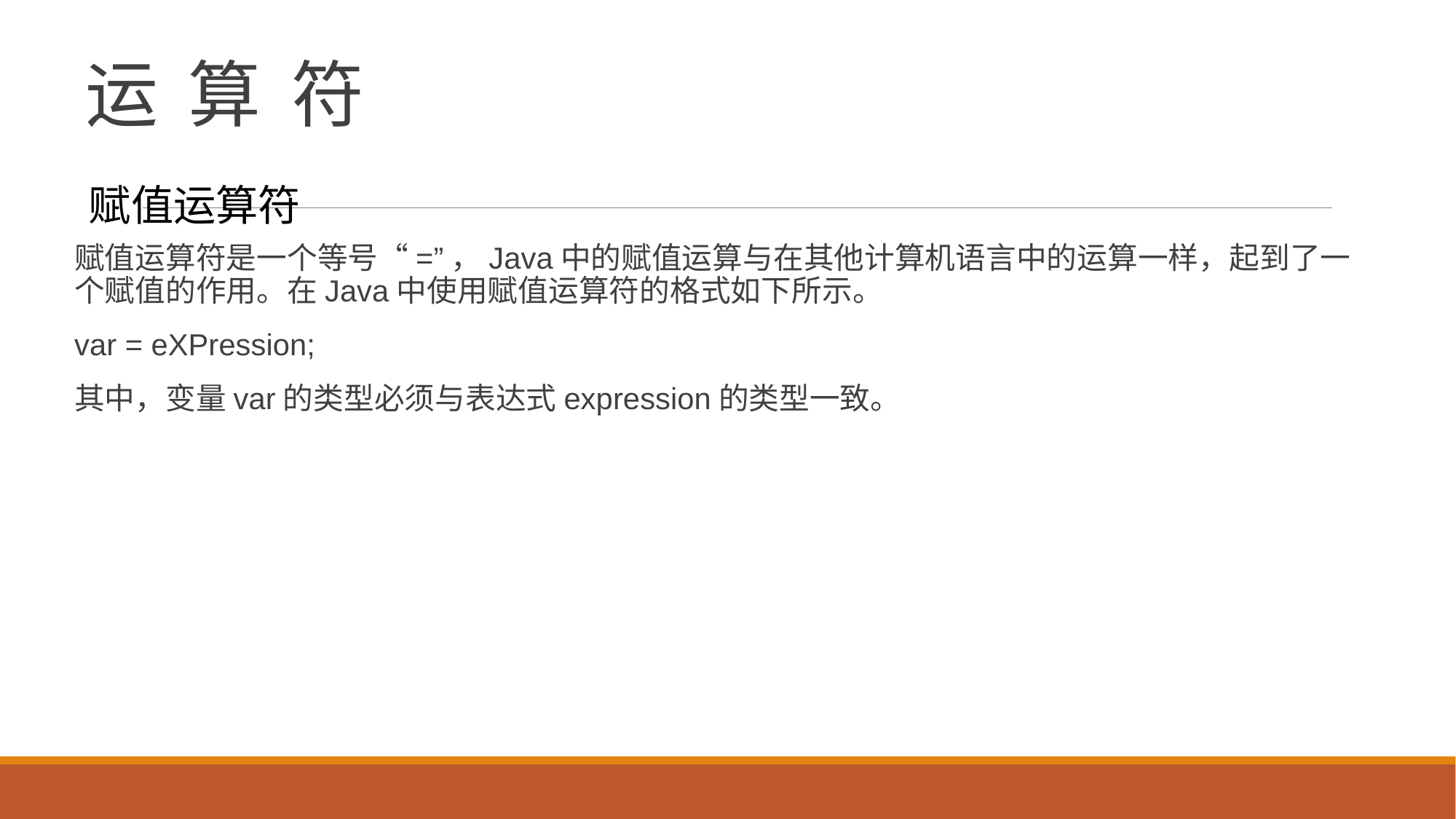

# 运  算  符
赋值运算符
赋值运算符是一个等号“=”，Java中的赋值运算与在其他计算机语言中的运算一样，起到了一个赋值的作用。在Java中使用赋值运算符的格式如下所示。
var = eXPression;
其中，变量var的类型必须与表达式expression的类型一致。